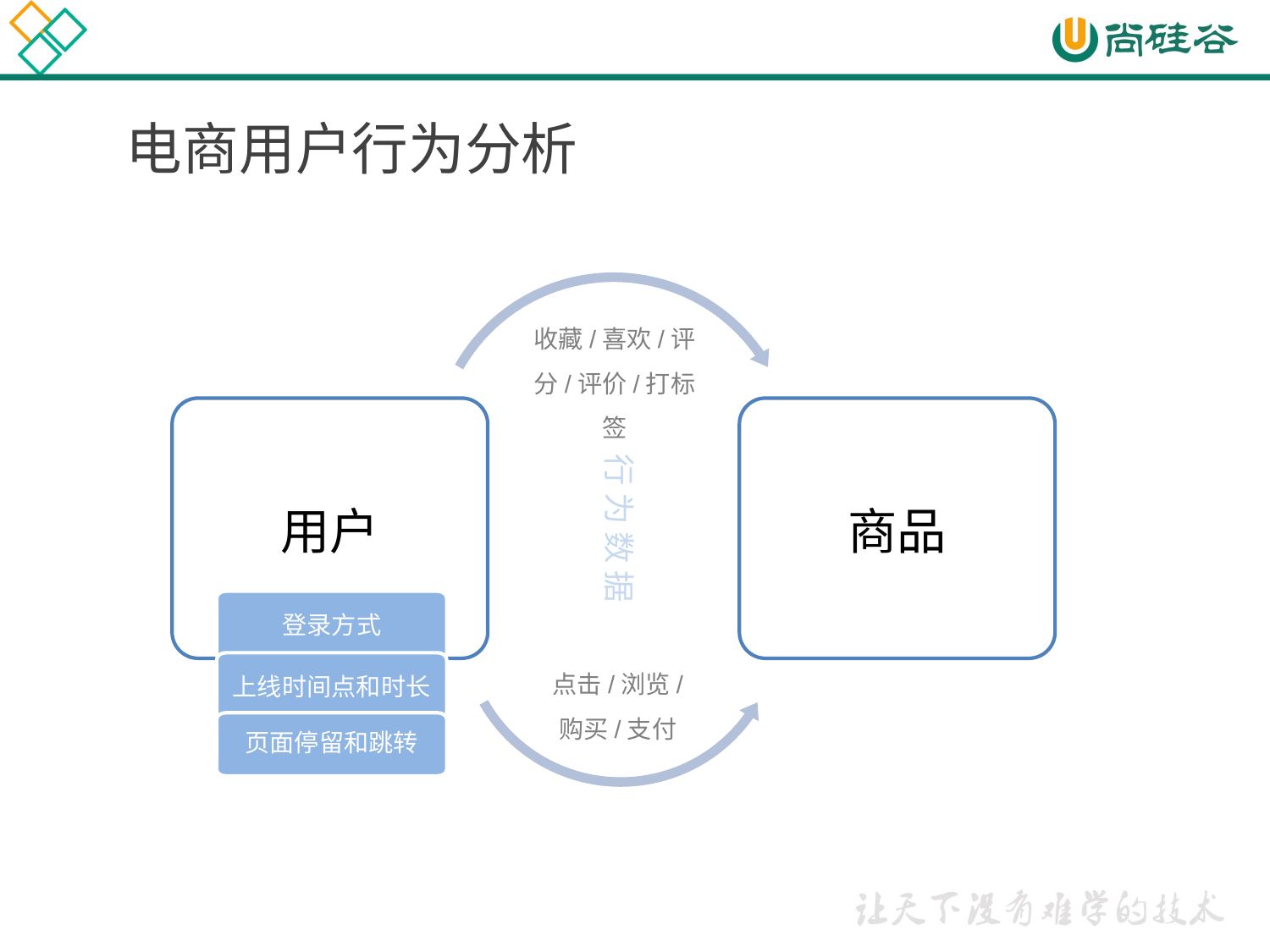

# 电商用户行为分析

收藏/喜欢/评分/评价/打标签

用户

商品
行 为 数 据

点击/浏览/
购买/支付
登录方式
上线时间点和时长
页面停留和跳转